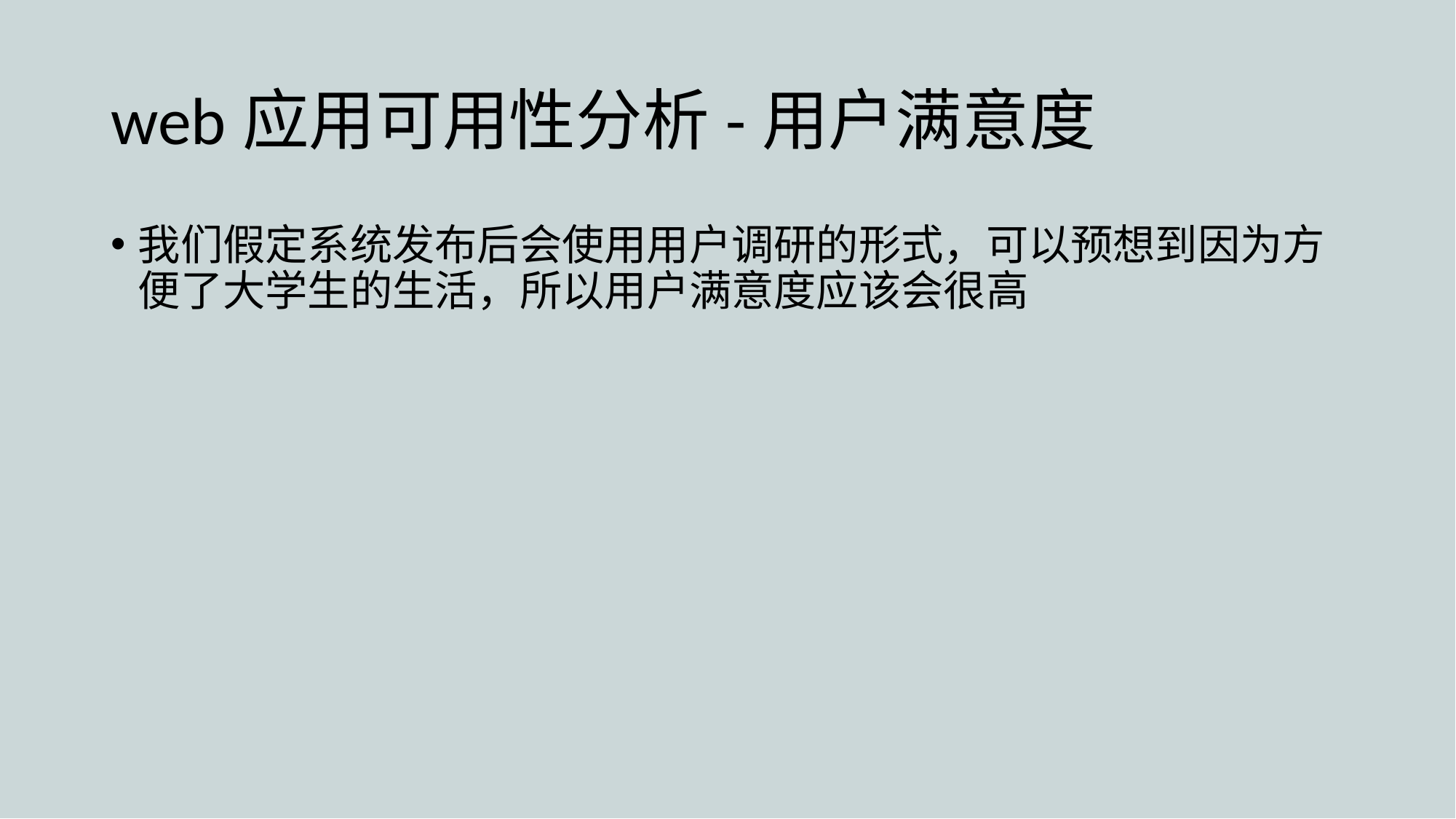

# web应用可用性分析-用户满意度
我们假定系统发布后会使用用户调研的形式，可以预想到因为方便了大学生的生活，所以用户满意度应该会很高